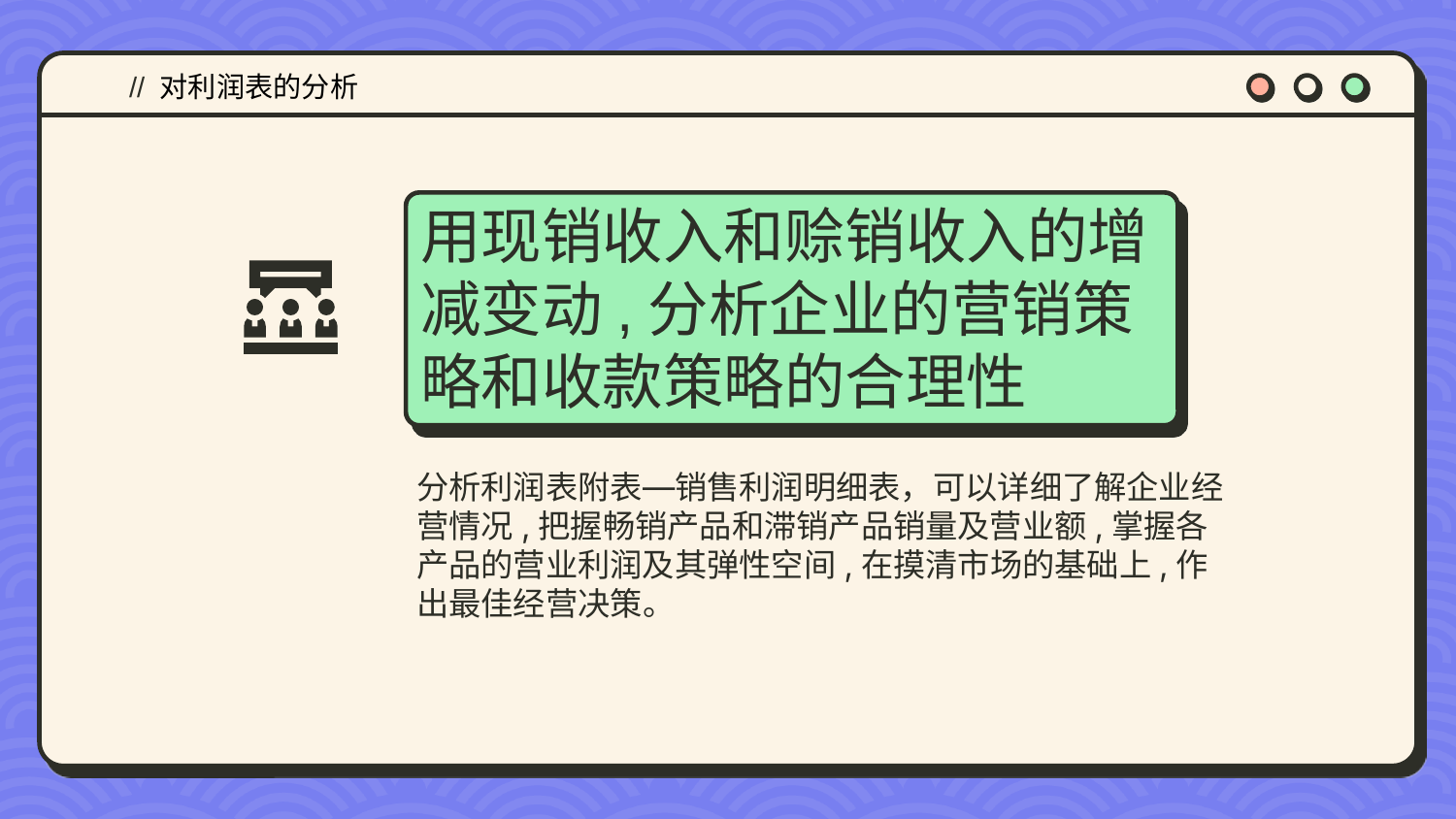

// 对利润表的分析

用现销收入和赊销收入的增减变动,分析企业的营销策略和收款策略的合理性
分析利润表附表—销售利润明细表，可以详细了解企业经营情况,把握畅销产品和滞销产品销量及营业额,掌握各产品的营业利润及其弹性空间,在摸清市场的基础上,作出最佳经营决策。